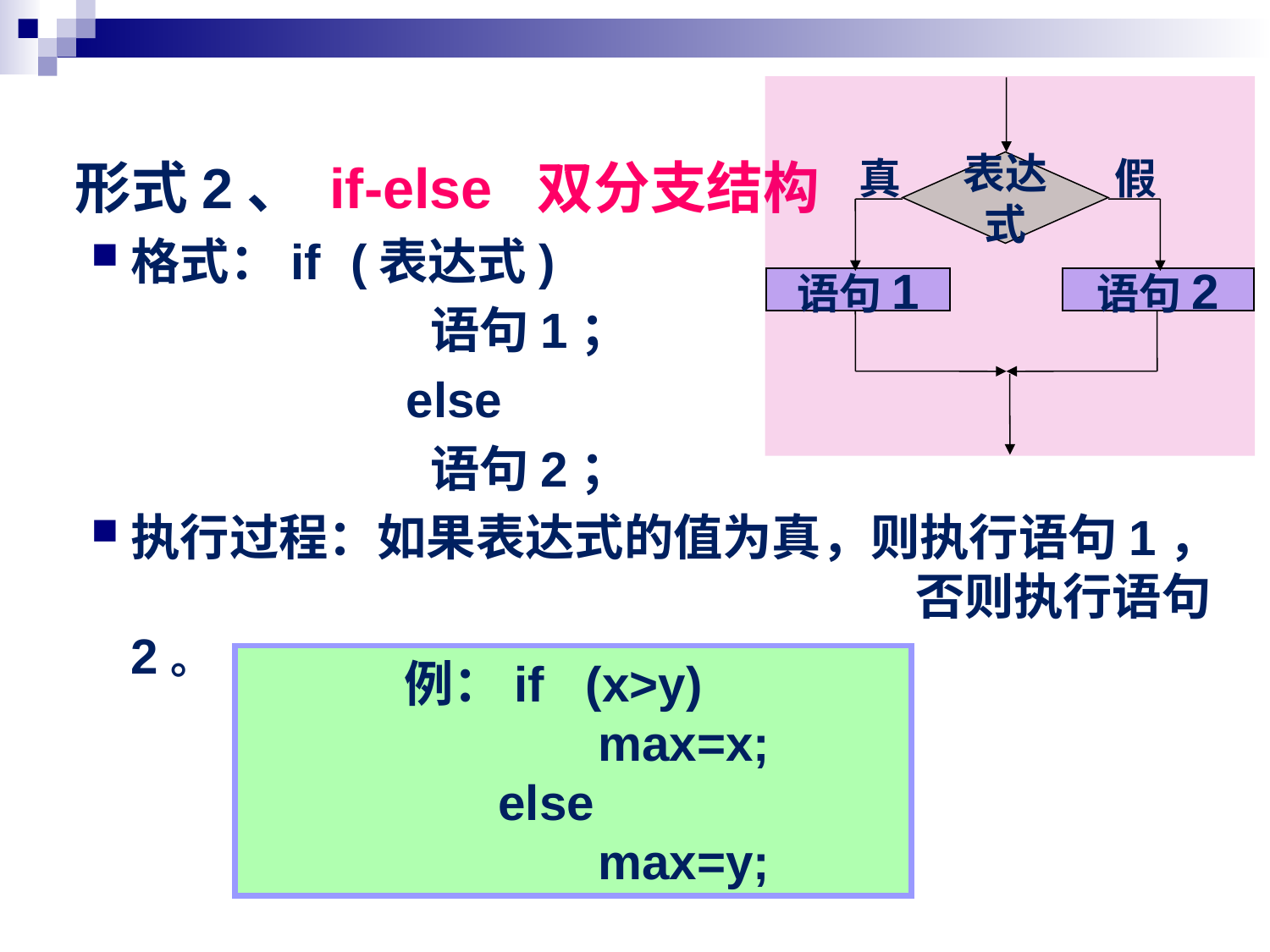

真
假
表达式

语句2

语句1
	形式2、 if-else  双分支结构
格式：if (表达式)
			   语句1；
		     else
			   语句2；
执行过程：如果表达式的值为真，则执行语句1，						  否则执行语句2。
例：if   (x>y)
                 max=x;
   else
                 max=y;
14